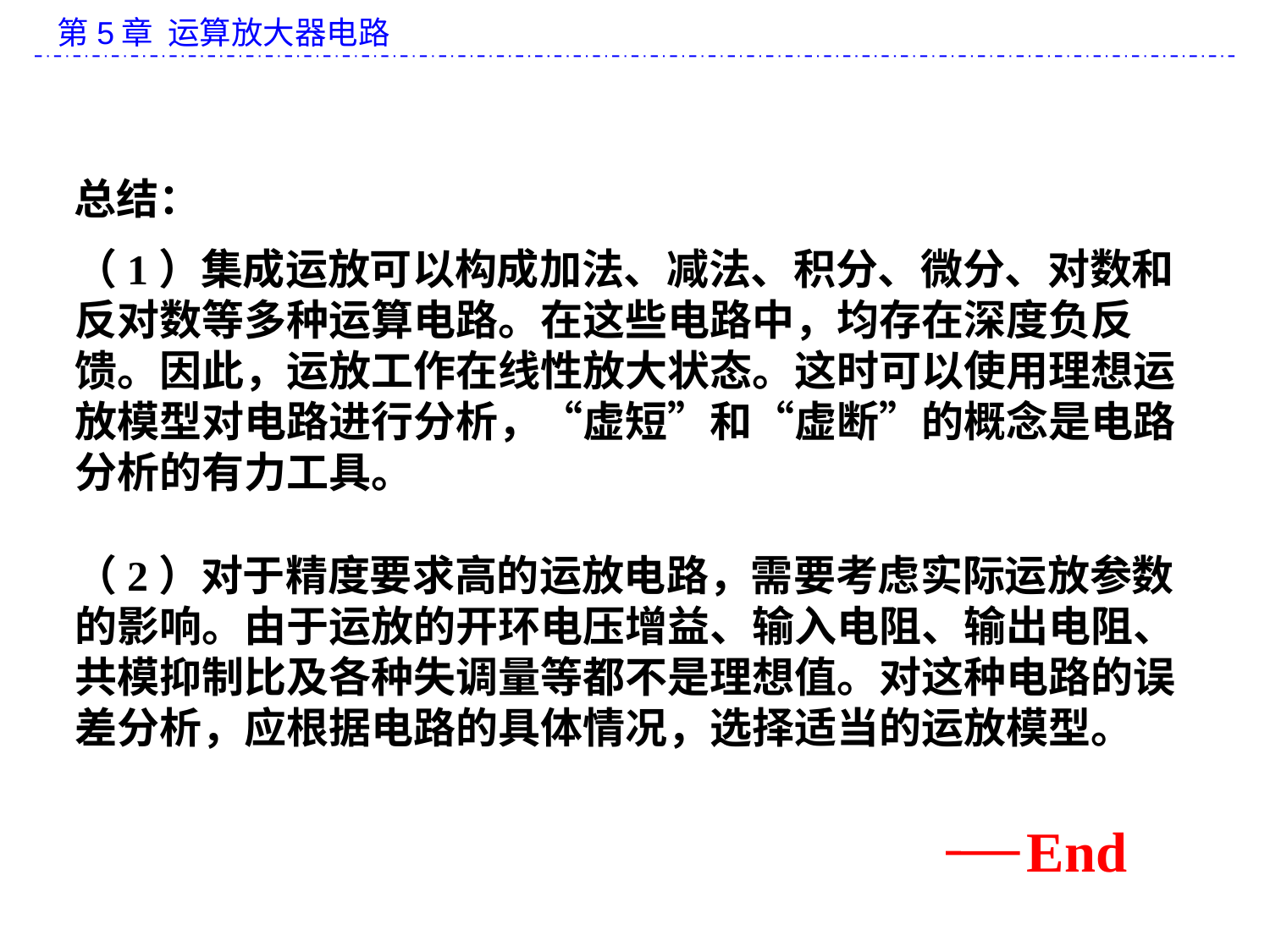

总结：
（1）集成运放可以构成加法、减法、积分、微分、对数和反对数等多种运算电路。在这些电路中，均存在深度负反馈。因此，运放工作在线性放大状态。这时可以使用理想运放模型对电路进行分析，“虚短”和“虚断”的概念是电路分析的有力工具。
（2）对于精度要求高的运放电路，需要考虑实际运放参数的影响。由于运放的开环电压增益、输入电阻、输出电阻、共模抑制比及各种失调量等都不是理想值。对这种电路的误差分析，应根据电路的具体情况，选择适当的运放模型。
End